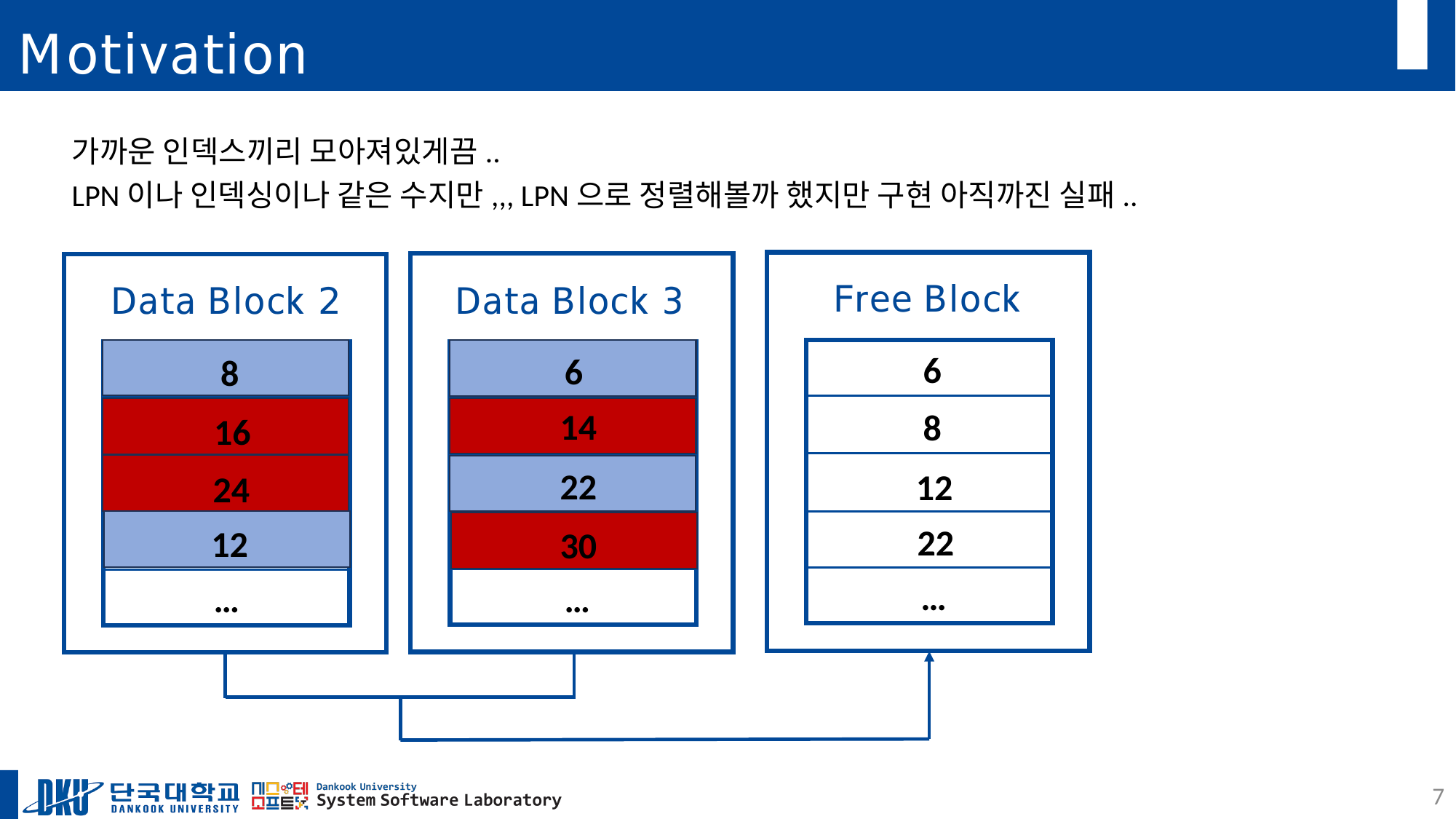

# Motivation
가까운 인덱스끼리 모아져있게끔..
LPN이나 인덱싱이나 같은 수지만,,, LPN으로 정렬해볼까 했지만 구현 아직까진 실패..

Free Block
Data Block 2
Data Block 3

6
6
8
14

8
16

22
12
24

22
12
30
…
…
…
7